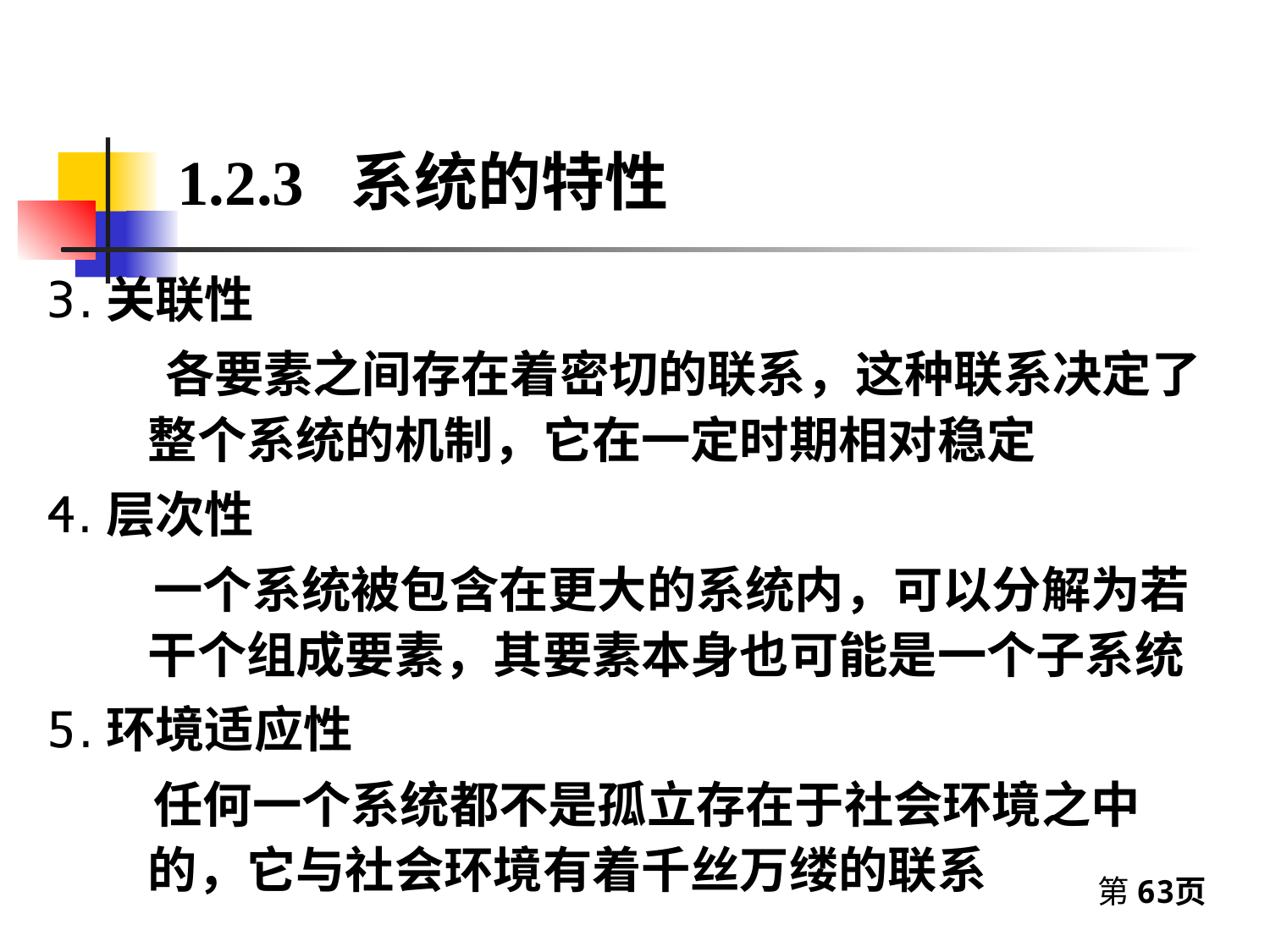

1.2.3  系统的特性
3.关联性
     各要素之间存在着密切的联系，这种联系决定了整个系统的机制，它在一定时期相对稳定
4.层次性
    一个系统被包含在更大的系统内，可以分解为若干个组成要素，其要素本身也可能是一个子系统
5.环境适应性
    任何一个系统都不是孤立存在于社会环境之中的，它与社会环境有着千丝万缕的联系